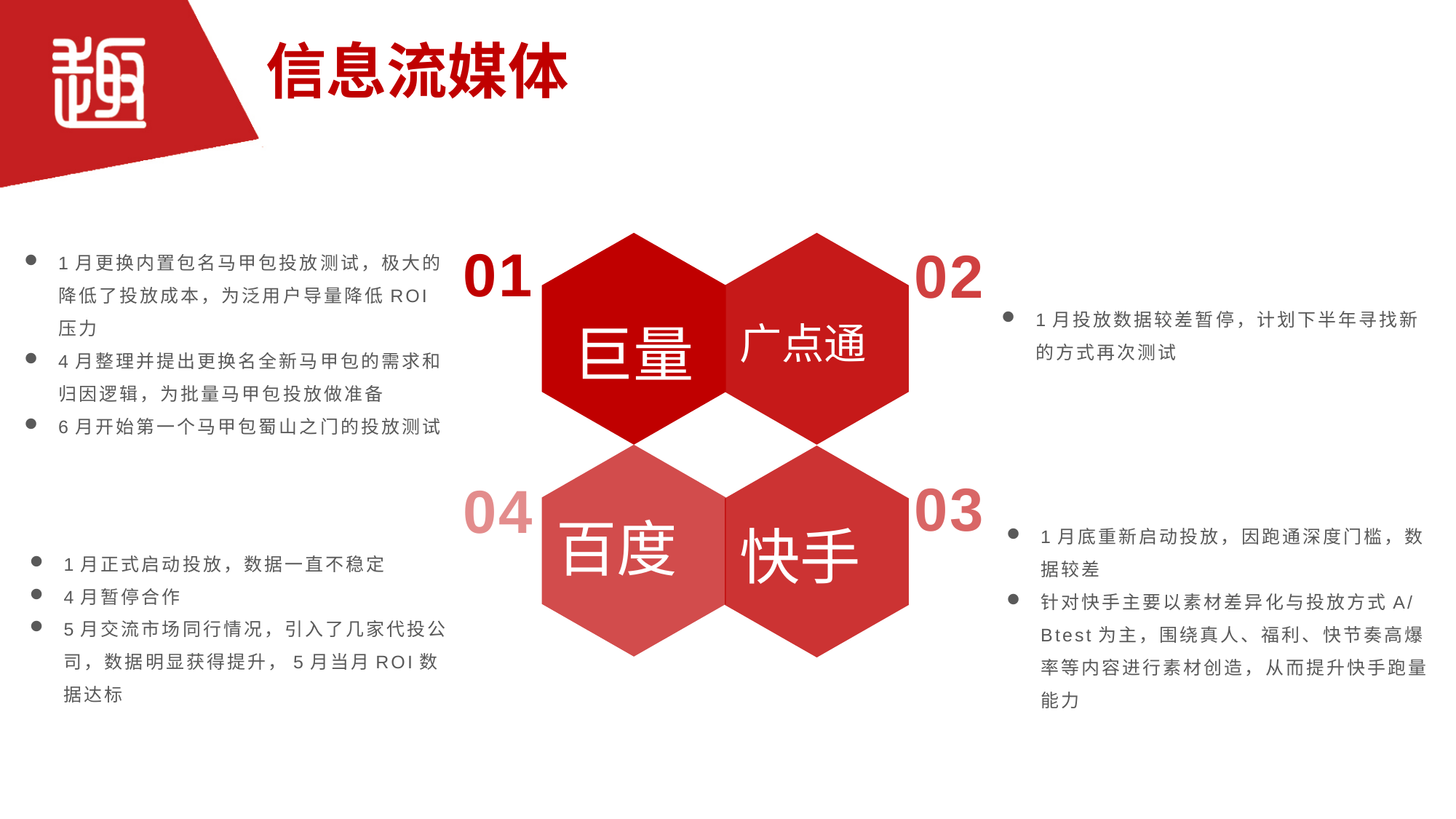

信息流媒体
1月更换内置包名马甲包投放测试，极大的降低了投放成本，为泛用户导量降低ROI压力
4月整理并提出更换名全新马甲包的需求和归因逻辑，为批量马甲包投放做准备
6月开始第一个马甲包蜀山之门的投放测试
01
02

巨量
广点通
1月投放数据较差暂停，计划下半年寻找新的方式再次测试
百度
快手
03
04
1月底重新启动投放，因跑通深度门槛，数据较差
针对快手主要以素材差异化与投放方式A/Btest为主，围绕真人、福利、快节奏高爆率等内容进行素材创造，从而提升快手跑量能力
1月正式启动投放，数据一直不稳定
4月暂停合作
5月交流市场同行情况，引入了几家代投公司，数据明显获得提升，5月当月ROI数据达标